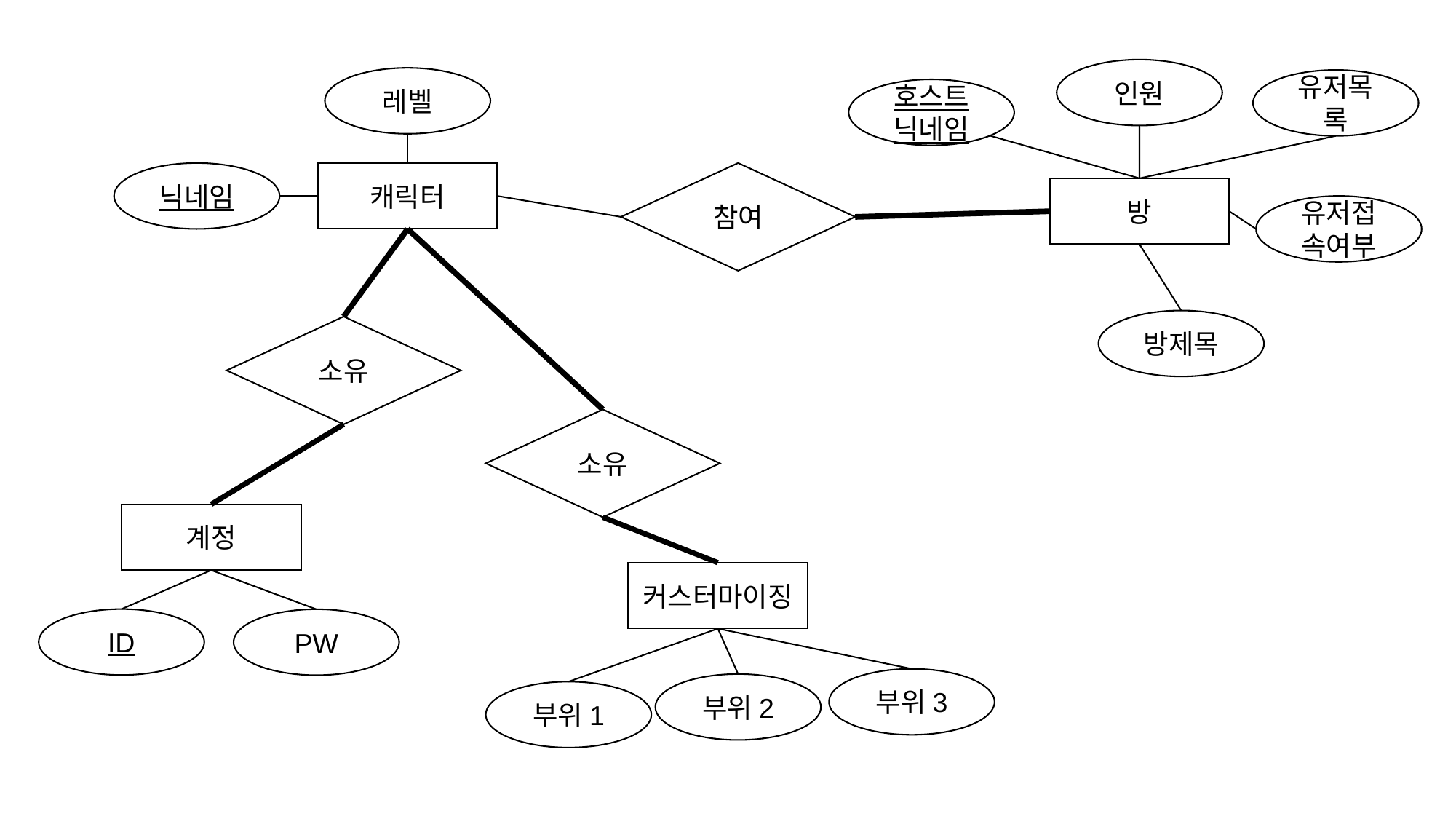

인원
레벨
유저목록
호스트닉네임
닉네임
캐릭터
참여
방
유저접속여부
방제목
소유
소유
계정
커스터마이징
ID
PW
부위3
부위2
부위1